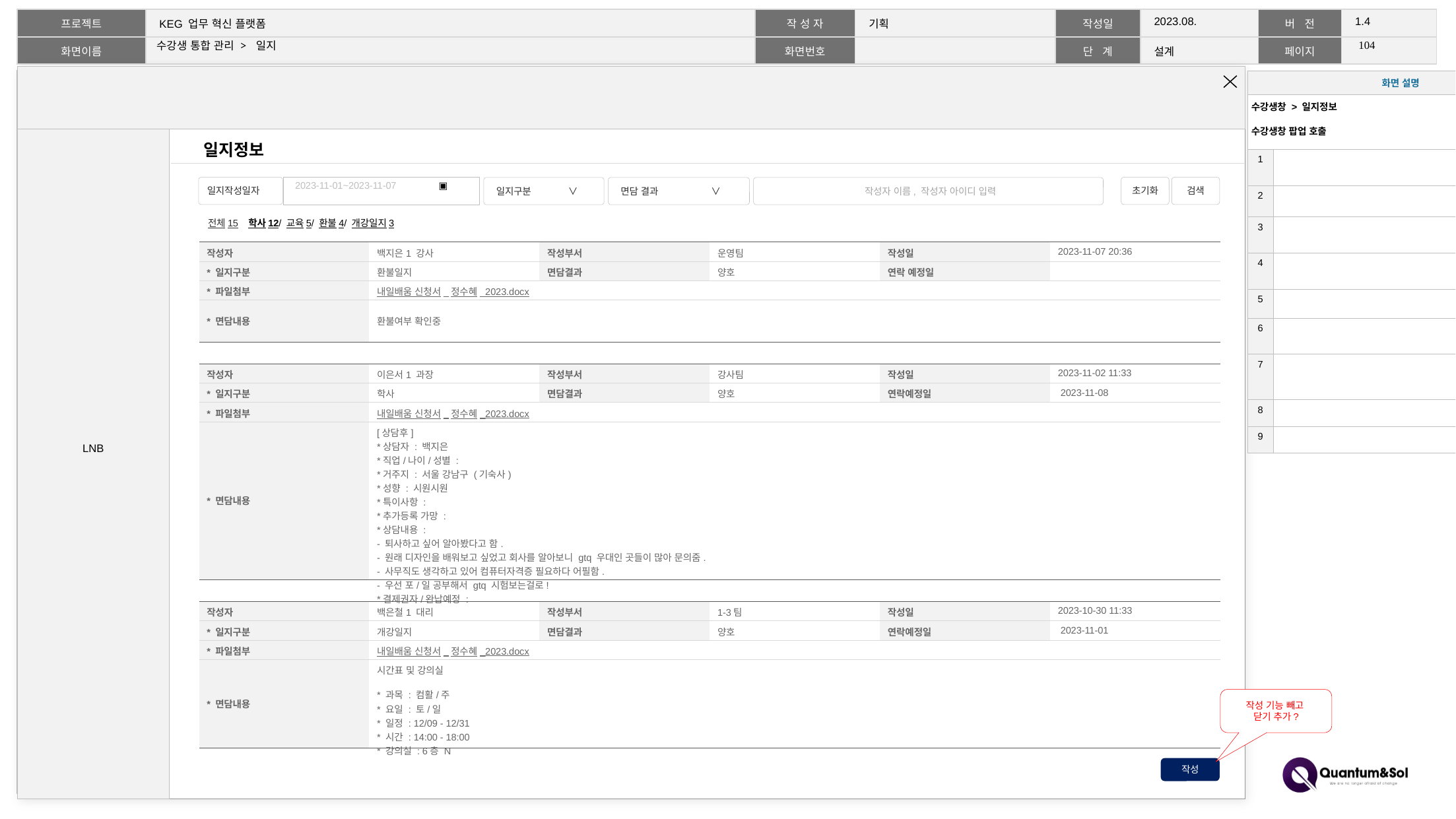

104

# 수강생 통합 관리 > 일지

| 화면 설명 |  |
| --- | --- |
| 수강생창 > 일지정보 수강생창 팝업 호출 |  |
| 1 |  |
| 2 |  |
| 3 |  |
| 4 |  |
| 5 |  |
| 6 |  |
| 7 |  |
| 8 |  |
| 9 |  |
LNB
일지정보
일지작성일자
2023-11-01~2023-11-07                ▣
초기화
검색
일지구분              ∨
면담 결과                    ∨
작성자 이름, 작성자 아이디 입력
  전체15   학사12/ 교육5/ 환불4/ 개강일지3
| 작성자 | 백지은1 강사 | 작성부서 | 운영팀 | 작성일 | 2023-11-07 20:36 |
| --- | --- | --- | --- | --- | --- |
| \* 일지구분 | 환불일지 | 면담결과 | 양호 | 연락 예정일 |  |
| \* 파일첨부 | 내일배움 신청서\_정수혜\_2023.docx |  |  |  |  |
| \* 면담내용 | 환불여부 확인중 |  |  |  |  |
| 작성자 | 이은서1 과장 | 작성부서 | 강사팀 | 작성일 | 2023-11-02 11:33 |
| --- | --- | --- | --- | --- | --- |
| \* 일지구분 | 학사 | 면담결과 | 양호 | 연락예정일 | 2023-11-08 |
| \* 파일첨부 | 내일배움 신청서\_정수혜\_2023.docx |  |  |  |  |
| \* 면담내용 | [상담후] \*상담자 : 백지은 \*직업/나이/성별 : \*거주지 : 서울 강남구 (기숙사) \*성향 : 시원시원 \*특이사항 : \*추가등록 가망 : \*상담내용 : - 퇴사하고 싶어 알아봤다고 함. - 원래 디자인을 배워보고 싶었고 회사를 알아보니 gtq 우대인 곳들이 많아 문의줌. - 사무직도 생각하고 있어 컴퓨터자격증 필요하다 어필함. - 우선 포/일 공부해서 gtq 시험보는걸로! \*결제권자/완납예정 : |  |  |  |  |
| 작성자 | 백은철1 대리 | 작성부서 | 1-3팀 | 작성일 | 2023-10-30 11:33 |
| --- | --- | --- | --- | --- | --- |
| \* 일지구분 | 개강일지 | 면담결과 | 양호 | 연락예정일 | 2023-11-01 |
| \* 파일첨부 | 내일배움 신청서\_정수혜\_2023.docx |  |  |  |  |
| \* 면담내용 | 시간표 및 강의실 \* 과목 : 컴활/주 \* 요일 : 토/일 \* 일정 : 12/09 - 12/31 \* 시간 : 14:00 - 18:00 \* 강의실 : 6층 N |  |  |  |  |
작성 기능 빼고
닫기 추가?
작성